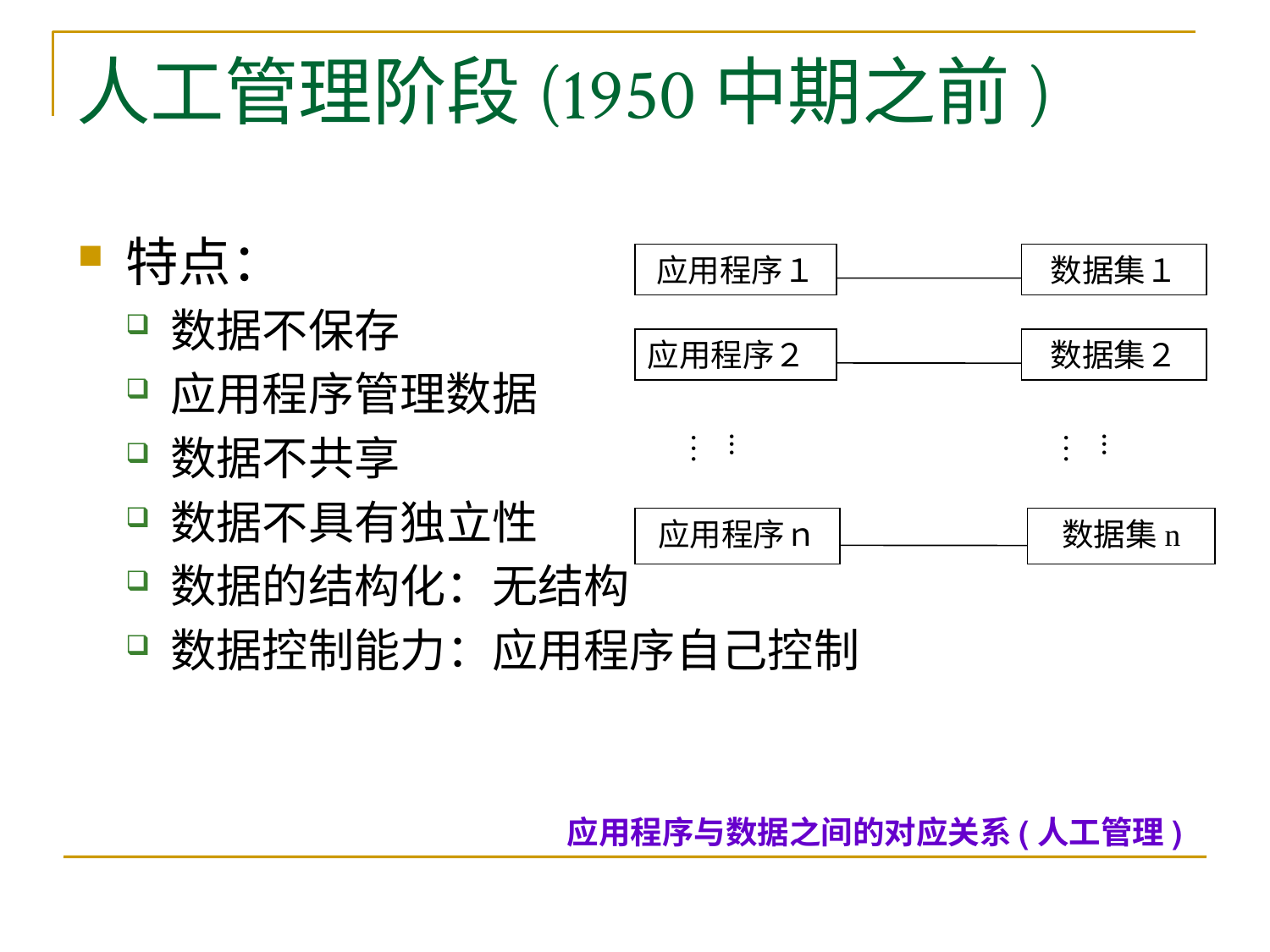

# 人工管理阶段(1950中期之前)
特点：
数据不保存
应用程序管理数据
数据不共享
数据不具有独立性
数据的结构化：无结构
数据控制能力：应用程序自己控制

应用程序１
数据集１

应用程序２
数据集２

...…
...…
应用程序ｎ
数据集n

应用程序与数据之间的对应关系(人工管理)